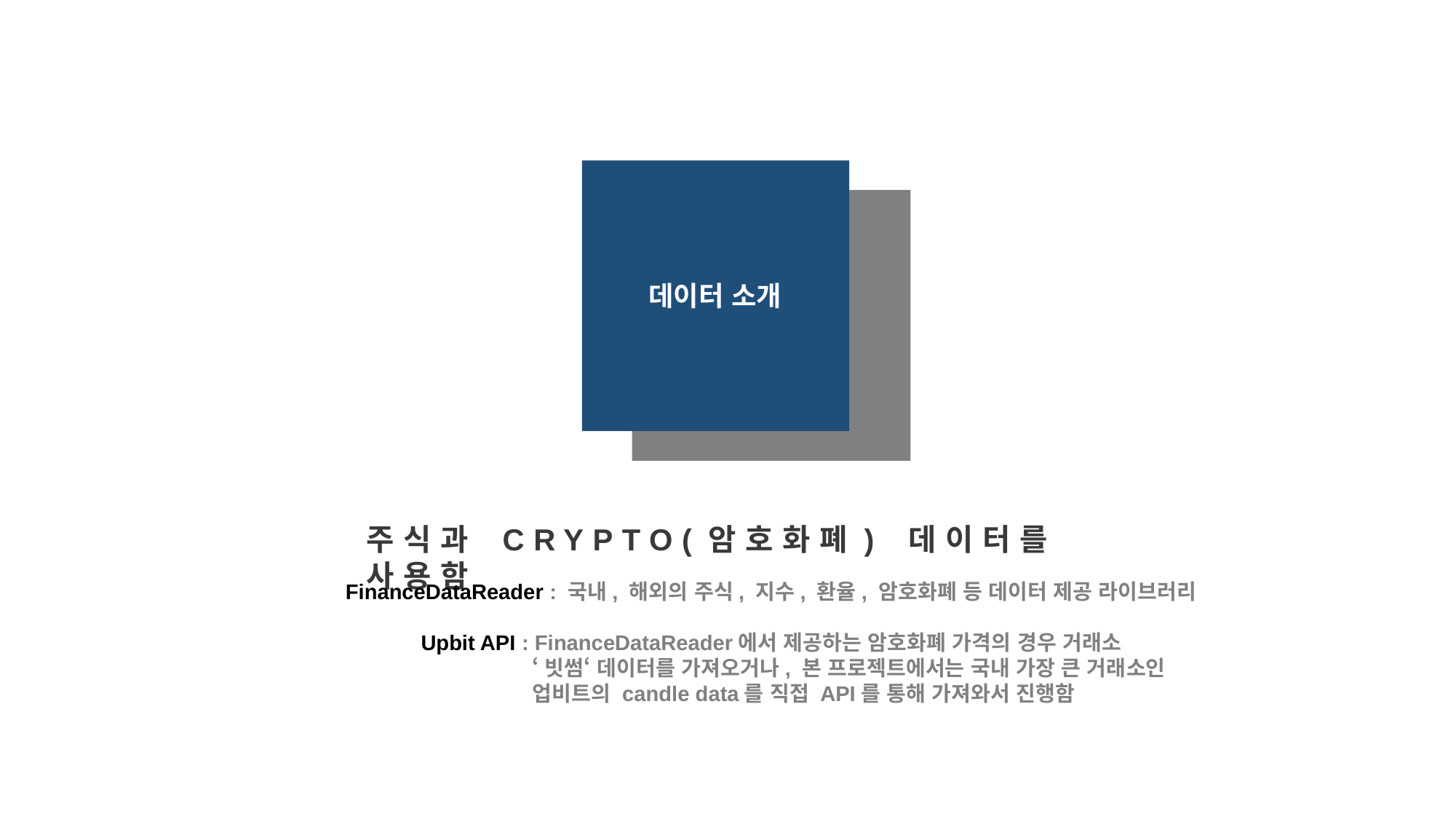

데이터 소개
주식과 CRYPTO(암호화폐) 데이터를 사용함
FinanceDataReader : 국내, 해외의 주식, 지수, 환율, 암호화폐 등 데이터 제공 라이브러리

Upbit API : FinanceDataReader에서 제공하는 암호화폐 가격의 경우 거래소
                          ‘빗썸‘ 데이터를 가져오거나, 본 프로젝트에서는 국내 가장 큰 거래소인
          업비트의 candle data를 직접 API를 통해 가져와서 진행함